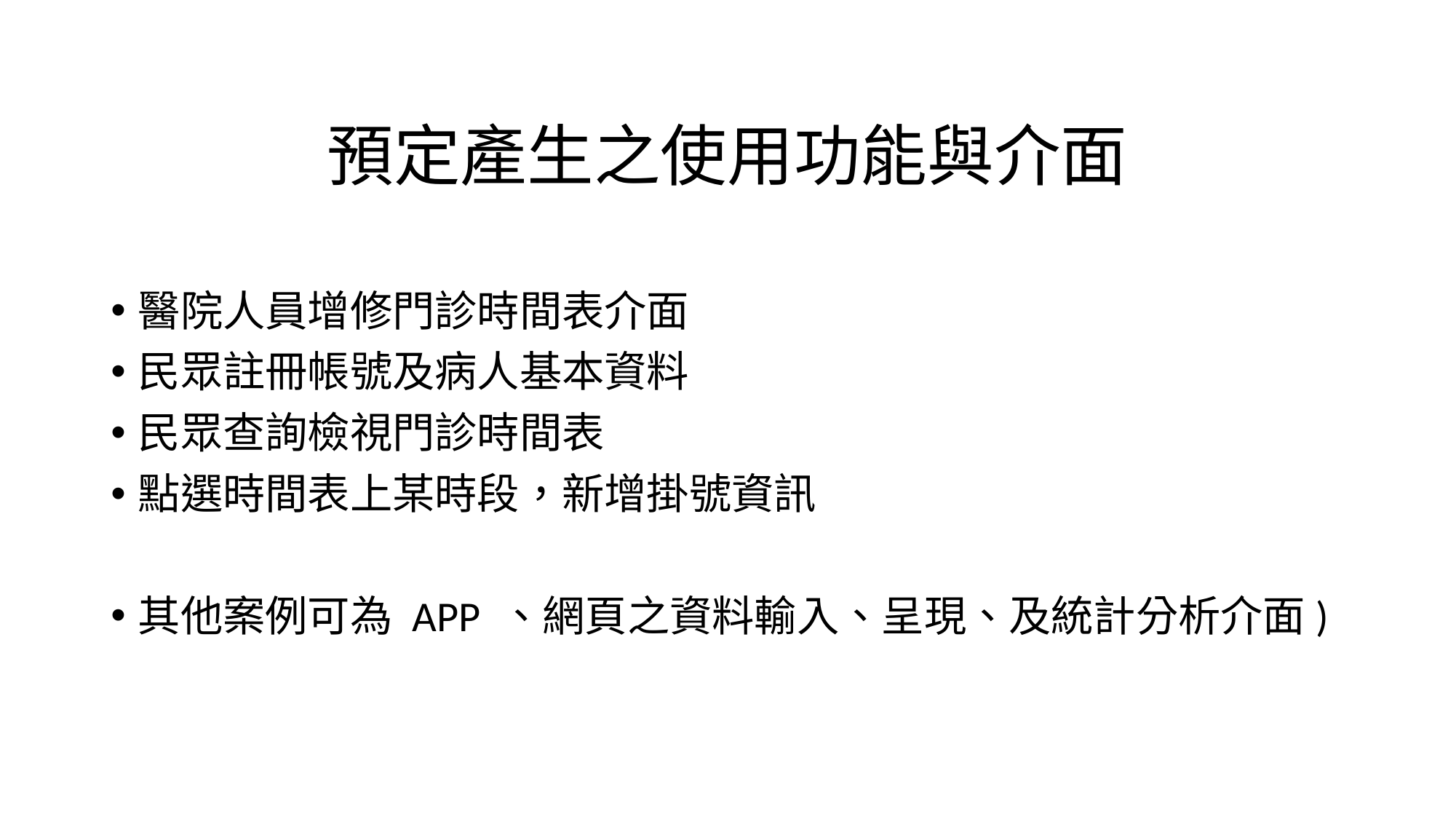

# 預定產生之使用功能與介面

醫院人員增修門診時間表介面
民眾註冊帳號及病人基本資料
民眾查詢檢視門診時間表
點選時間表上某時段，新增掛號資訊

其他案例可為 APP 、網頁之資料輸入、呈現、及統計分析介面)